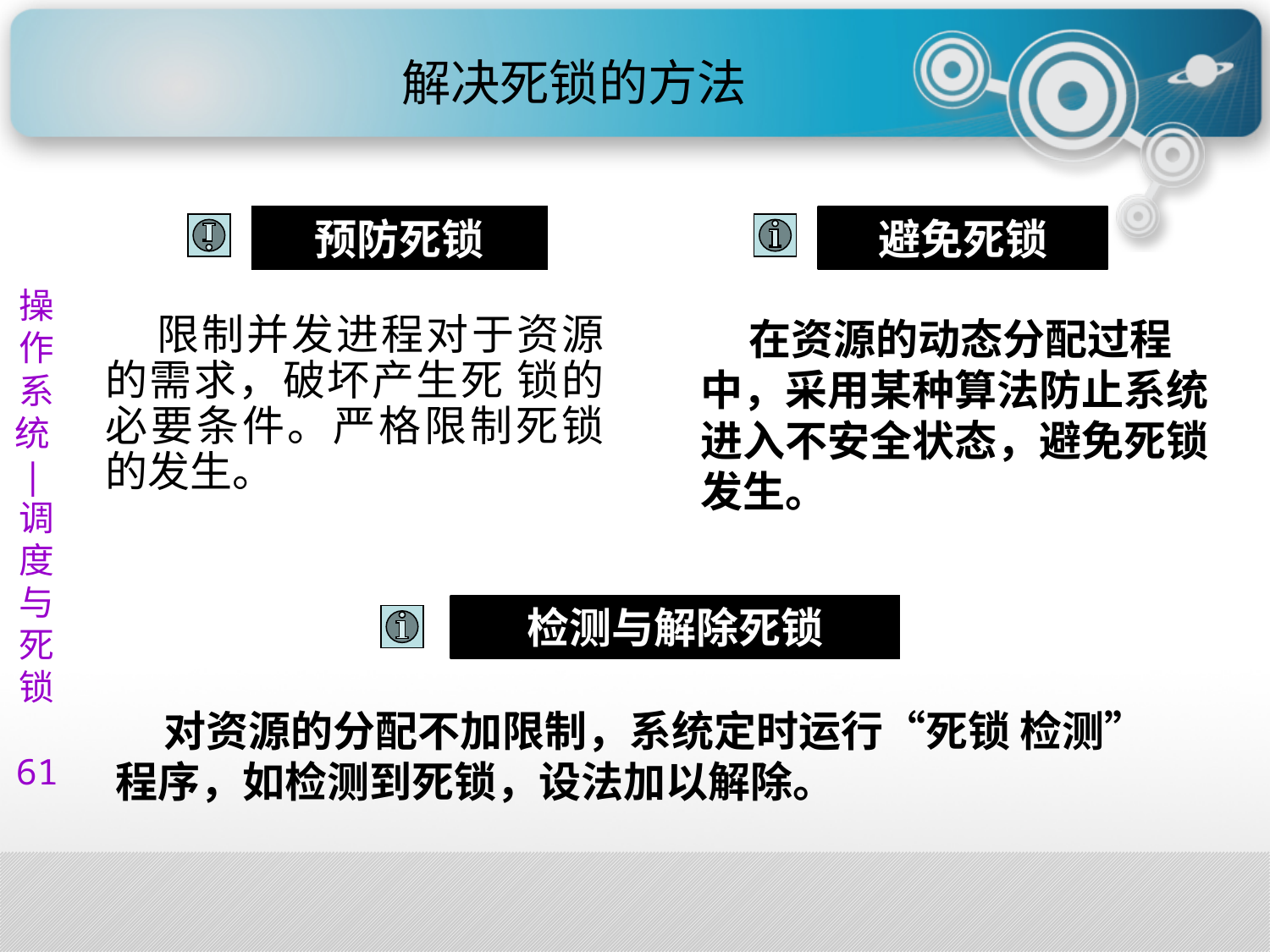

# 解决死锁的方法
预防死锁
避免死锁

操作系统|调度与死锁

61
      限制并发进程对于资源的需求，破坏产生死 锁的必要条件。严格限制死锁的发生。
    在资源的动态分配过程中，采用某种算法防止系统进入不安全状态，避免死锁发生。
检测与解除死锁

    对资源的分配不加限制，系统定时运行“死锁 检测”程序，如检测到死锁，设法加以解除。

    10:56